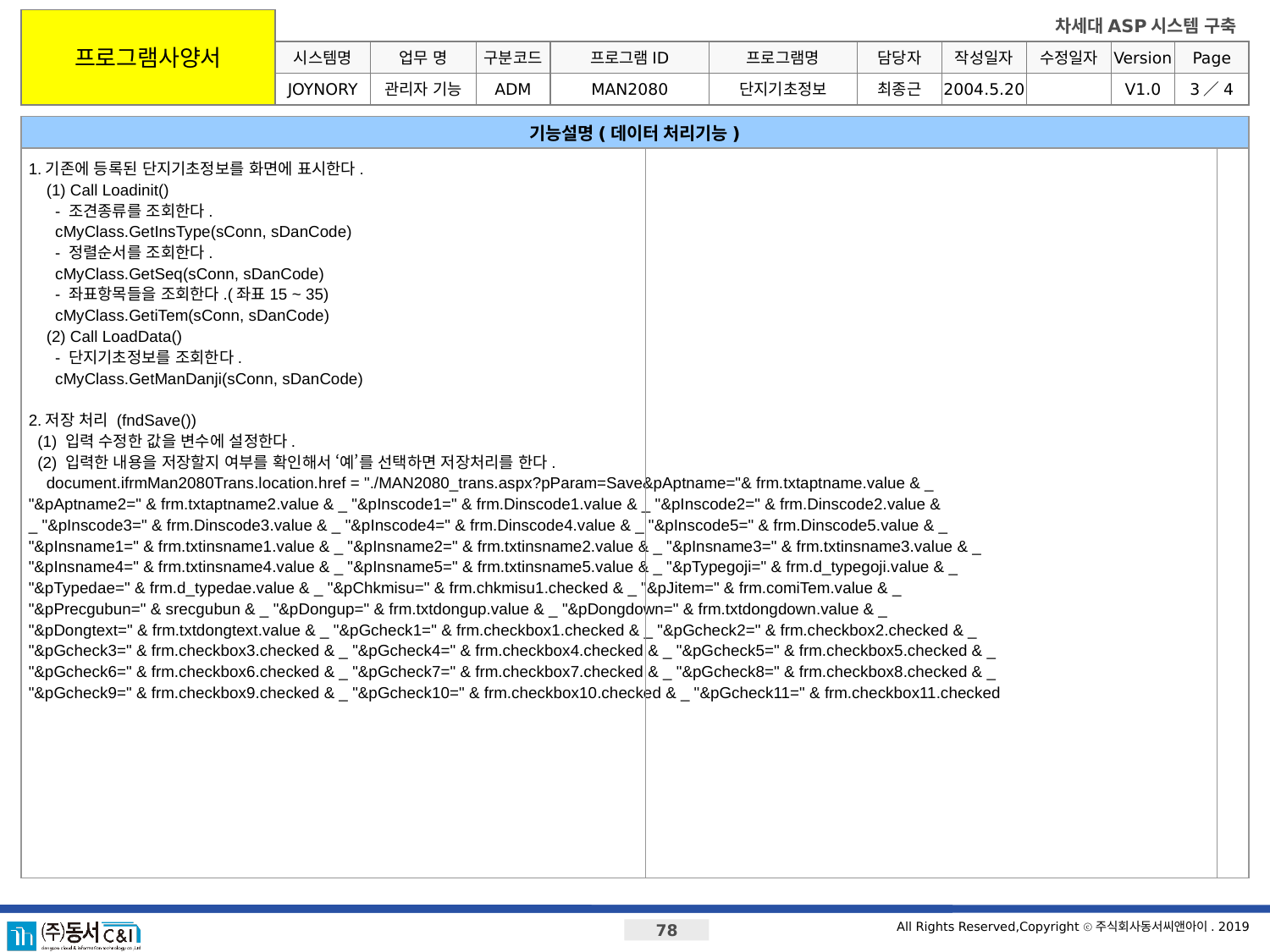

프로그램사양서
시스템명
업무 명
구분코드
프로그램ID
프로그램명
JOYNORY
관리자 기능
ADM
MAN2080
단지기초정보
최종근
2004.5.20

V1.0
3／4
기능설명(데이터 처리기능)
1.기존에 등록된 단지기초정보를 화면에 표시한다.
    (1) Call Loadinit()
      - 조견종류를 조회한다.
      cMyClass.GetInsType(sConn, sDanCode)
      - 정렬순서를 조회한다.
      cMyClass.GetSeq(sConn, sDanCode)
      - 좌표항목들을 조회한다.(좌표15 ~ 35)
      cMyClass.GetiTem(sConn, sDanCode)
    (2) Call LoadData()
      - 단지기초정보를 조회한다.
      cMyClass.GetManDanji(sConn, sDanCode)

2.저장 처리 (fndSave())
  (1) 입력 수정한 값을 변수에 설정한다.
  (2) 입력한 내용을 저장할지 여부를 확인해서 ‘예’를 선택하면 저장처리를 한다.
    document.ifrmMan2080Trans.location.href = "./MAN2080_trans.aspx?pParam=Save&pAptname="& frm.txtaptname.value & _
"&pAptname2=" & frm.txtaptname2.value & _ "&pInscode1=" & frm.Dinscode1.value & _ "&pInscode2=" & frm.Dinscode2.value &
_ "&pInscode3=" & frm.Dinscode3.value & _ "&pInscode4=" & frm.Dinscode4.value & _ "&pInscode5=" & frm.Dinscode5.value & _
"&pInsname1=" & frm.txtinsname1.value & _ "&pInsname2=" & frm.txtinsname2.value & _ "&pInsname3=" & frm.txtinsname3.value & _
"&pInsname4=" & frm.txtinsname4.value & _ "&pInsname5=" & frm.txtinsname5.value & _ "&pTypegoji=" & frm.d_typegoji.value & _
"&pTypedae=" & frm.d_typedae.value & _ "&pChkmisu=" & frm.chkmisu1.checked & _ "&pJitem=" & frm.comiTem.value & _
"&pPrecgubun=" & srecgubun & _ "&pDongup=" & frm.txtdongup.value & _ "&pDongdown=" & frm.txtdongdown.value & _
"&pDongtext=" & frm.txtdongtext.value & _ "&pGcheck1=" & frm.checkbox1.checked & _ "&pGcheck2=" & frm.checkbox2.checked & _
"&pGcheck3=" & frm.checkbox3.checked & _ "&pGcheck4=" & frm.checkbox4.checked & _ "&pGcheck5=" & frm.checkbox5.checked & _
"&pGcheck6=" & frm.checkbox6.checked & _ "&pGcheck7=" & frm.checkbox7.checked & _ "&pGcheck8=" & frm.checkbox8.checked & _
"&pGcheck9=" & frm.checkbox9.checked & _ "&pGcheck10=" & frm.checkbox10.checked & _ "&pGcheck11=" & frm.checkbox11.checked